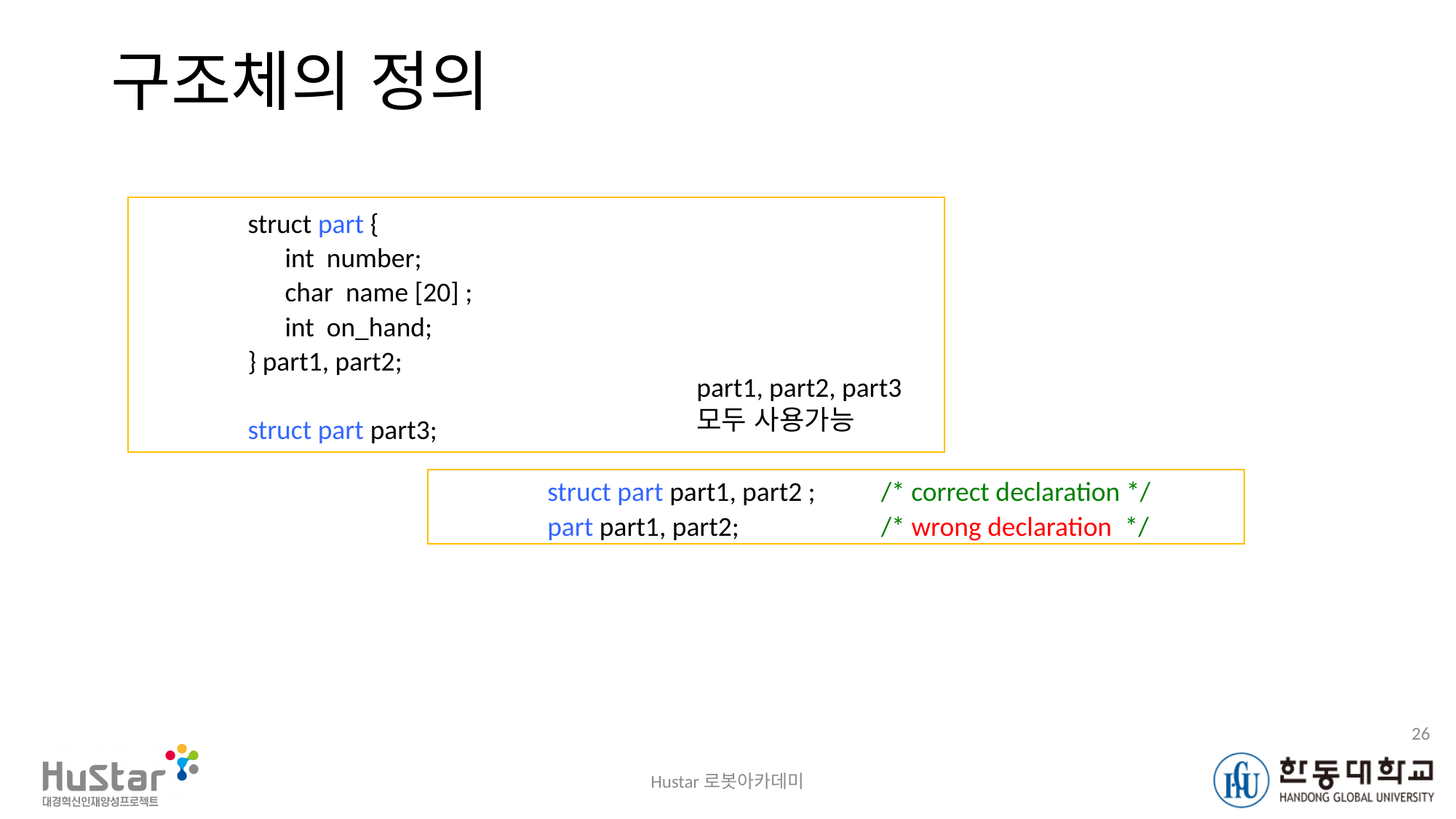

# 구조체의 정의

	struct part {
	      int  number;
	      char  name [20] ;
	      int  on_hand;
	} part1, part2;

	struct part part3;
part1, part2, part3 모두 사용가능
	struct part part1, part2 ; 	 /* correct declaration */
	part part1, part2;        	 /* wrong declaration  */
26
Hustar로봇아카데미